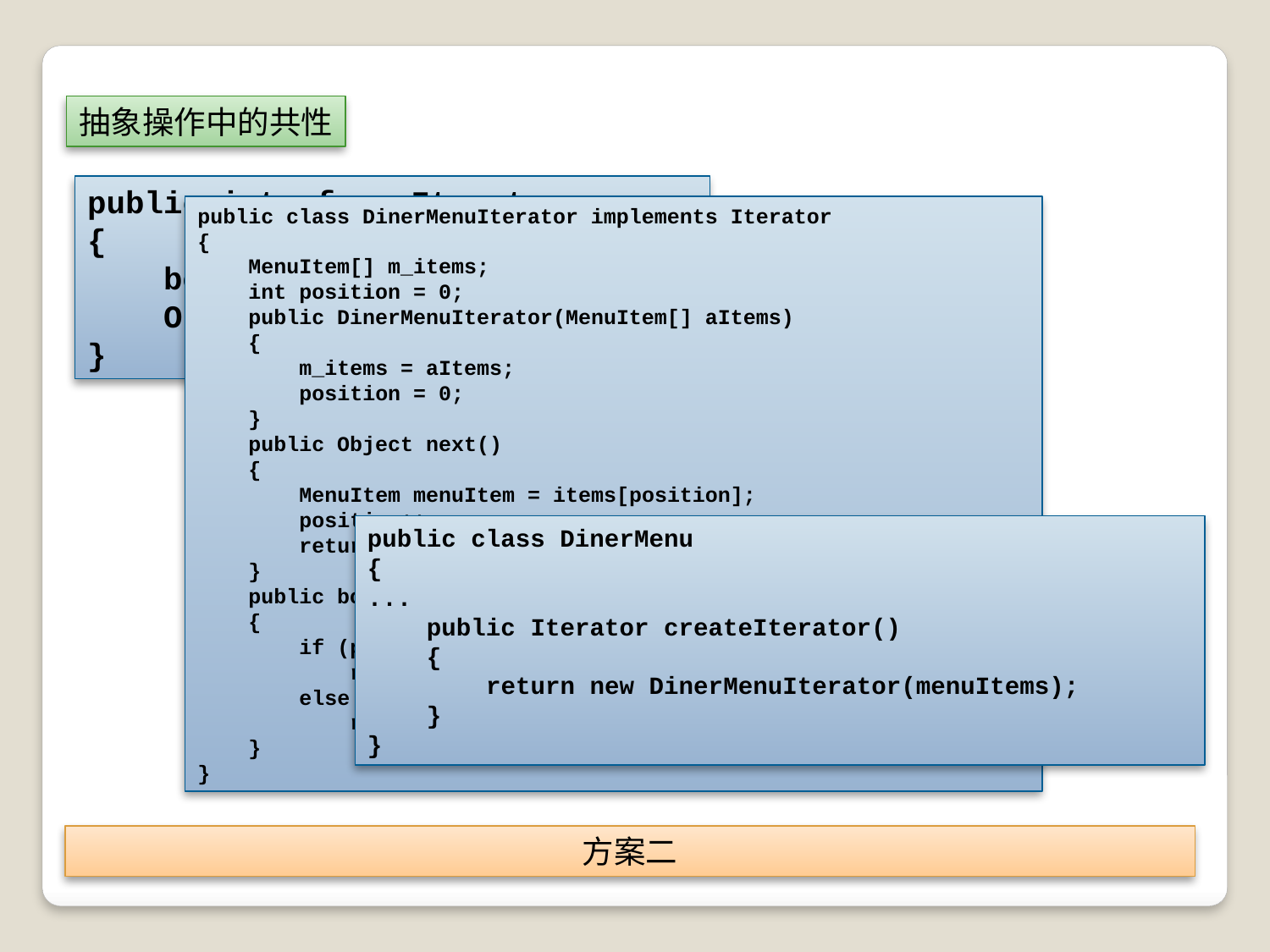

抽象操作中的共性
public interface Iterator
{
    boolean hasNext();
    Object next();
}
public class DinerMenuIterator implements Iterator
{
    MenuItem[] m_items;
    int position = 0;
    public DinerMenuIterator(MenuItem[] aItems)
    {
        m_items = aItems;
        position = 0;
    }
    public Object next()
    {
        MenuItem menuItem = items[position];
        position++;
        return menuItem;
    }
    public boolean hasNext()
    {
        if (position >= items.length || m_items[position]==null)
            return false;
        else
            return true;
    }
}
public class DinerMenu
{
...
    public Iterator createIterator()
    {
        return new DinerMenuIterator(menuItems);
    }
}
方案二